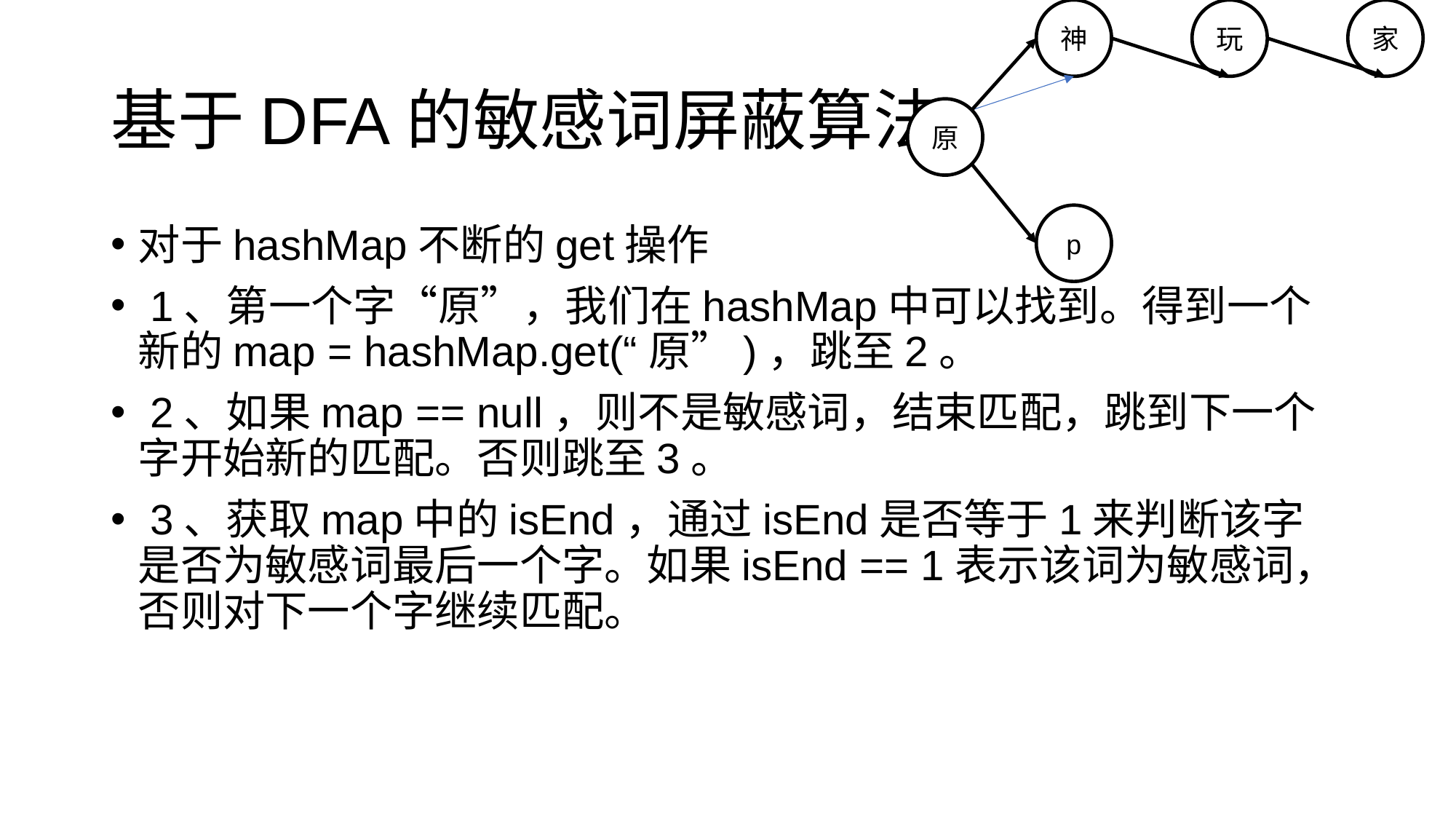

玩
神
家
# 基于DFA的敏感词屏蔽算法
原
p
对于hashMap不断的get操作
 1、第一个字“原”，我们在hashMap中可以找到。得到一个新的map = hashMap.get(“原”)，跳至2。
 2、如果map == null，则不是敏感词，结束匹配，跳到下一个字开始新的匹配。否则跳至3。
 3、获取map中的isEnd，通过isEnd是否等于1来判断该字是否为敏感词最后一个字。如果isEnd == 1表示该词为敏感词，否则对下一个字继续匹配。